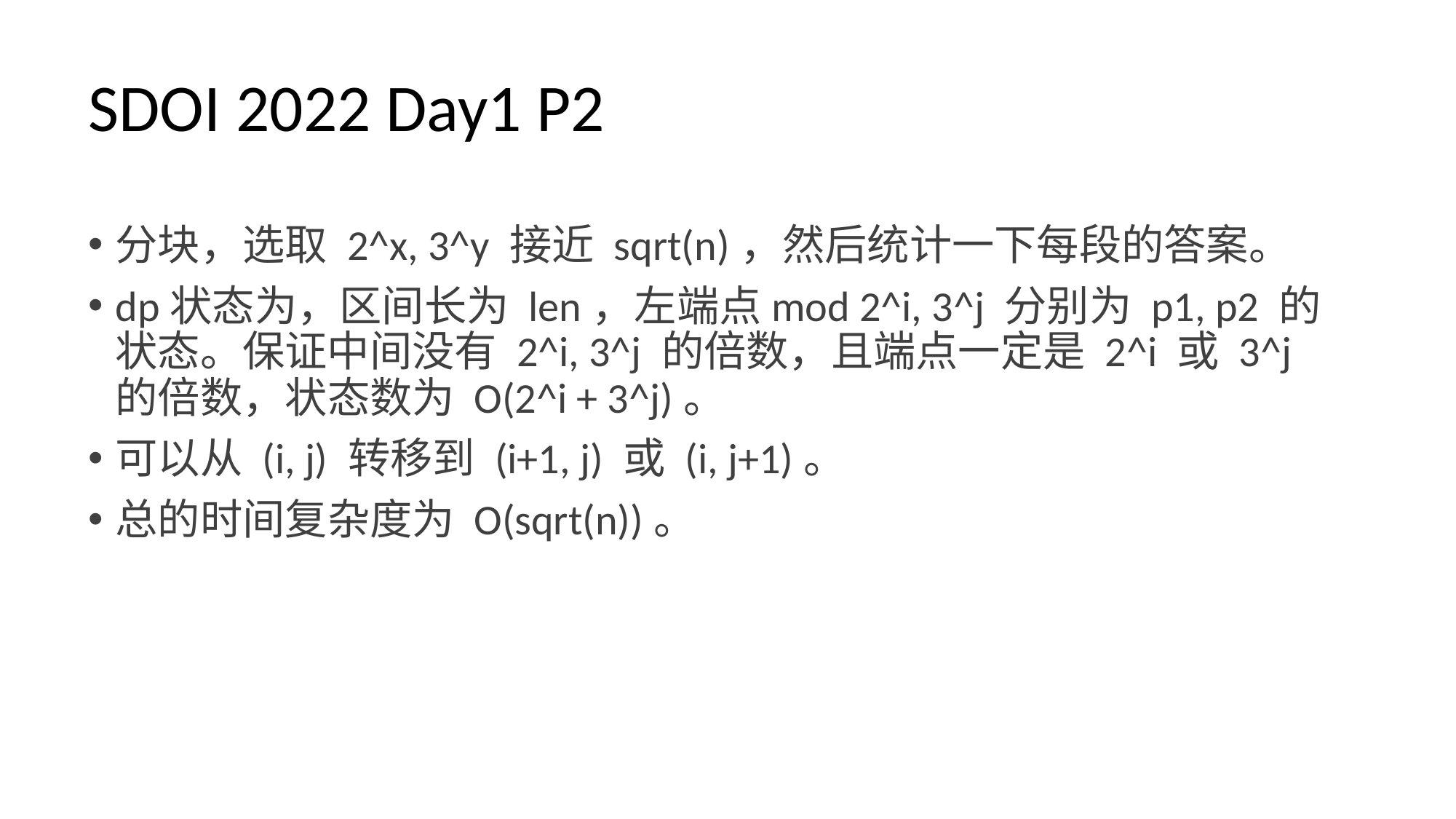

# SDOI 2022 Day1 P2
分块，选取 2^x, 3^y 接近 sqrt(n)，然后统计一下每段的答案。
dp状态为，区间长为 len，左端点mod 2^i, 3^j 分别为 p1, p2 的状态。保证中间没有 2^i, 3^j 的倍数，且端点一定是 2^i 或 3^j 的倍数，状态数为 O(2^i + 3^j)。
可以从 (i, j) 转移到 (i+1, j) 或 (i, j+1)。
总的时间复杂度为 O(sqrt(n))。